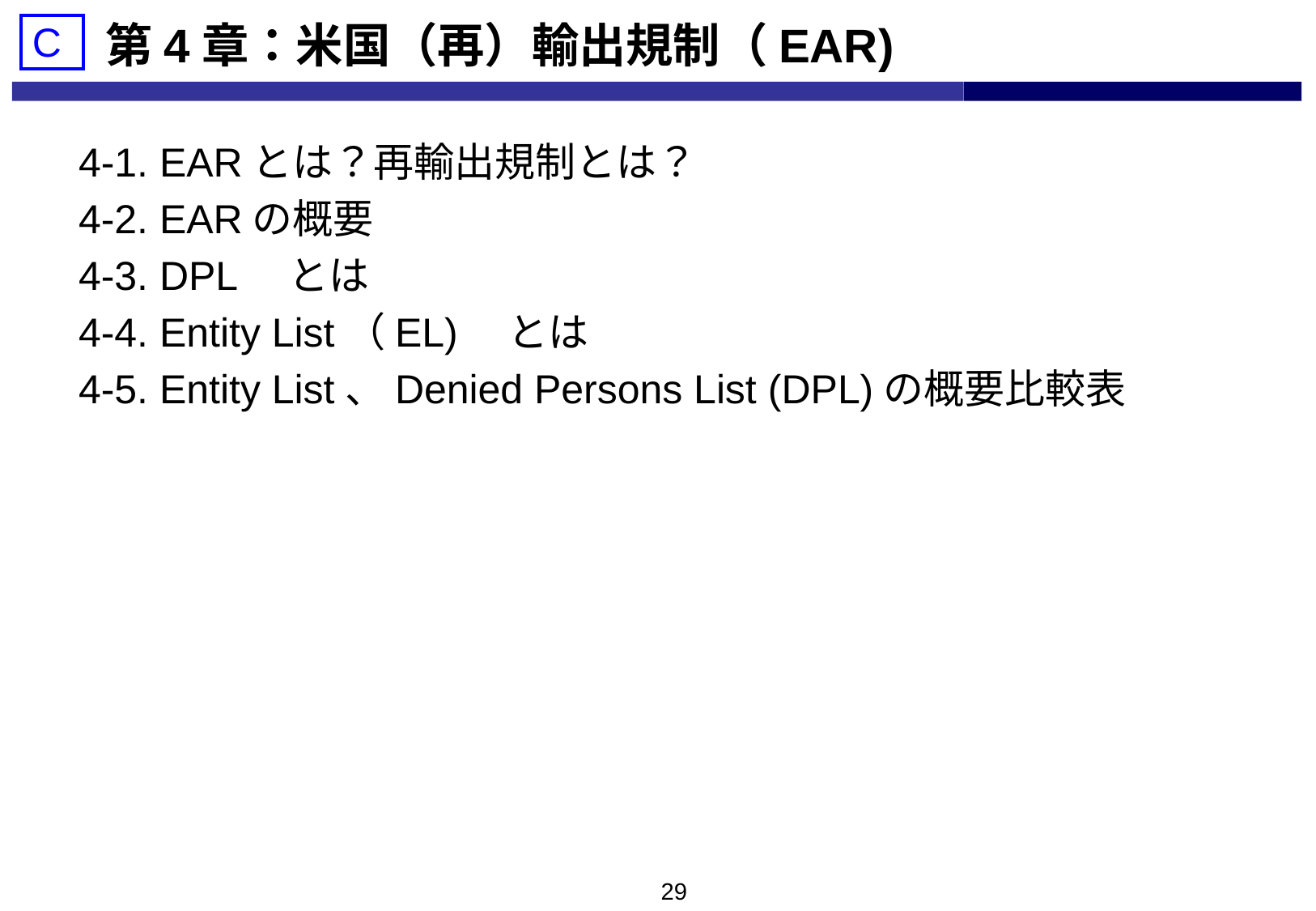

第4章：米国（再）輸出規制（EAR)

4-1. EARとは？再輸出規制とは？
4-2. EARの概要
4-3. DPL　とは
4-4. Entity List（EL)　とは
4-5. Entity List、Denied Persons List (DPL)の概要比較表
29